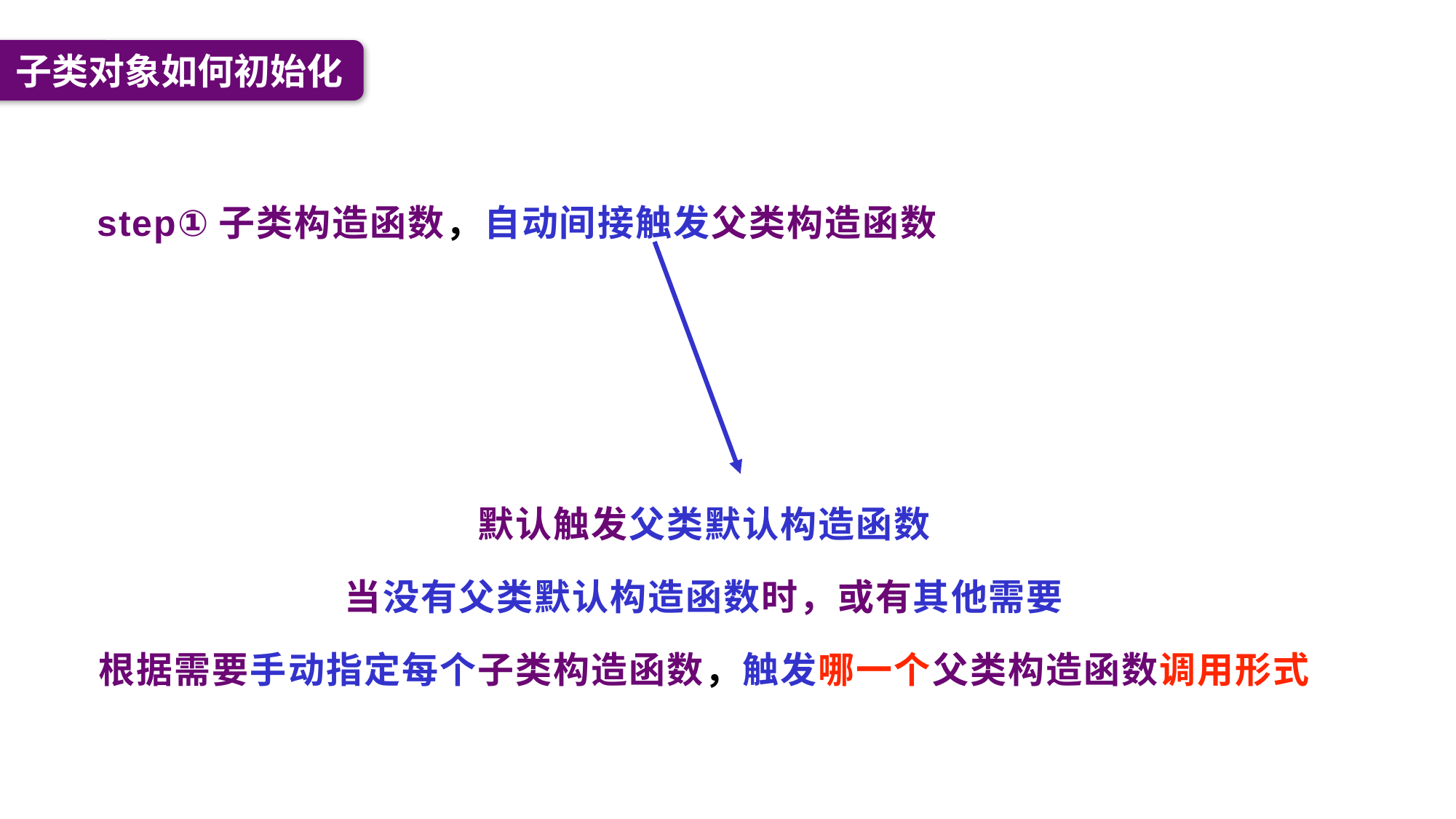

子类对象如何初始化
step①子类构造函数，自动间接触发父类构造函数
默认触发父类默认构造函数
当没有父类默认构造函数时，或有其他需要
根据需要手动指定每个子类构造函数，触发哪一个父类构造函数调用形式
11